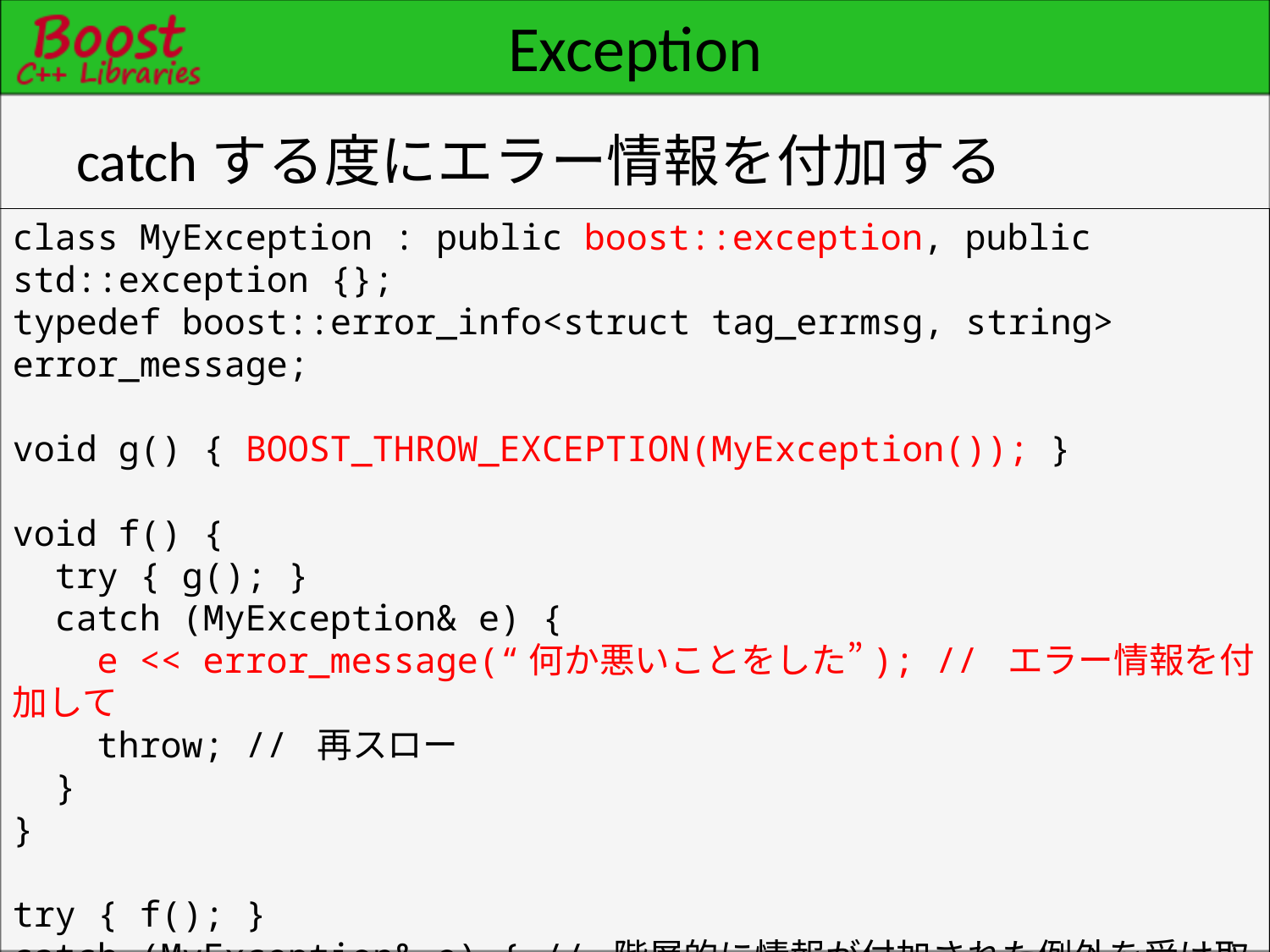

# Exception
catchする度にエラー情報を付加する
class MyException : public boost::exception, public std::exception {};
typedef boost::error_info<struct tag_errmsg, string> error_message;

void g() { BOOST_THROW_EXCEPTION(MyException()); }

void f() {
  try { g(); }
  catch (MyException& e) {
    e << error_message(“何か悪いことをした”); // エラー情報を付加して
    throw; // 再スロー
  }
}

try { f(); }
catch (MyException& e) { // 階層的に情報が付加された例外を受け取る
  cout << boost::diagnostic_information(e) << endl; // 表示
}